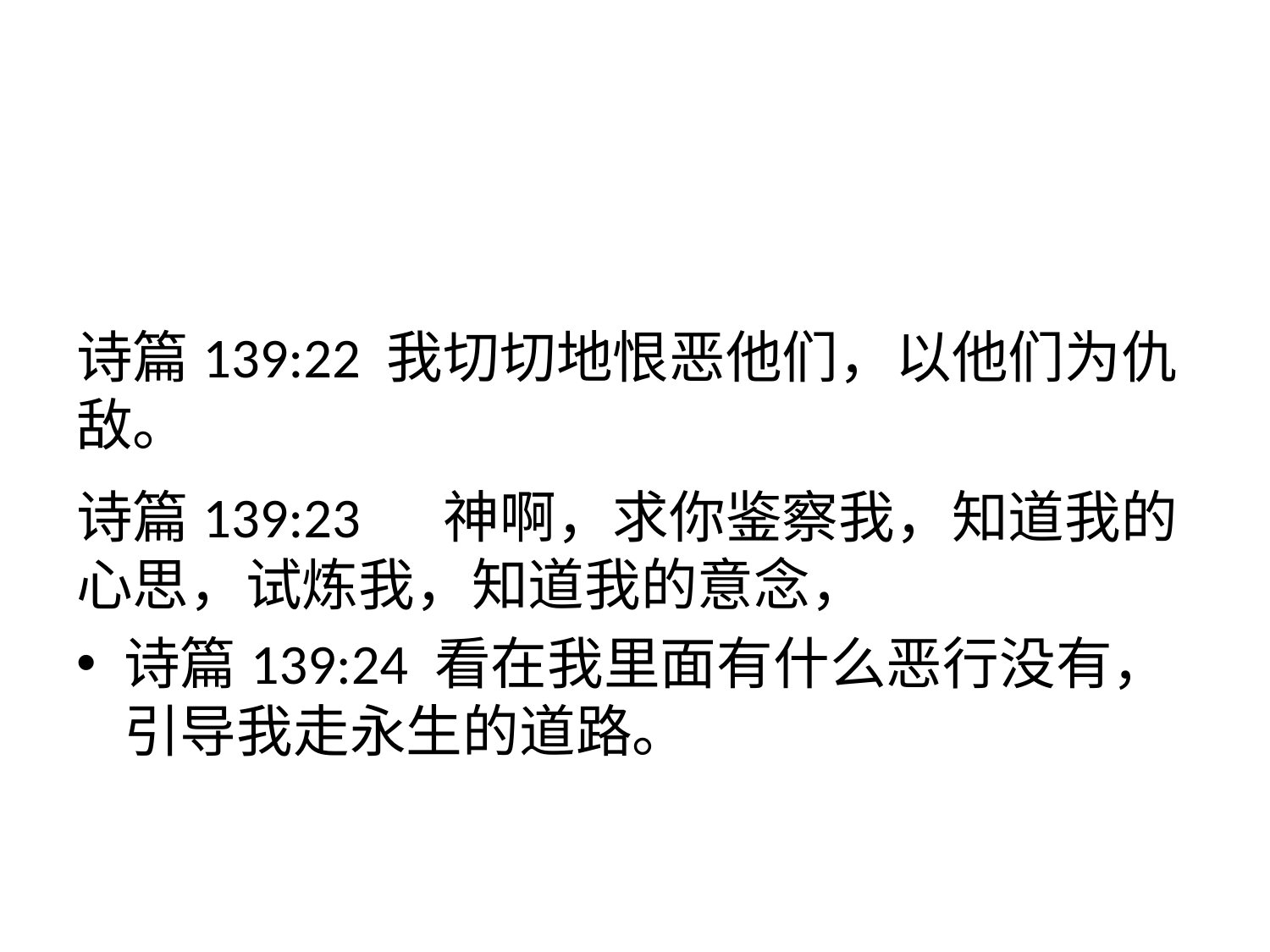

#

诗篇139:22 我切切地恨恶他们，以他们为仇敌。
诗篇139:23 　神啊，求你鉴察我，知道我的心思，试炼我，知道我的意念，
诗篇139:24 看在我里面有什么恶行没有，引导我走永生的道路。